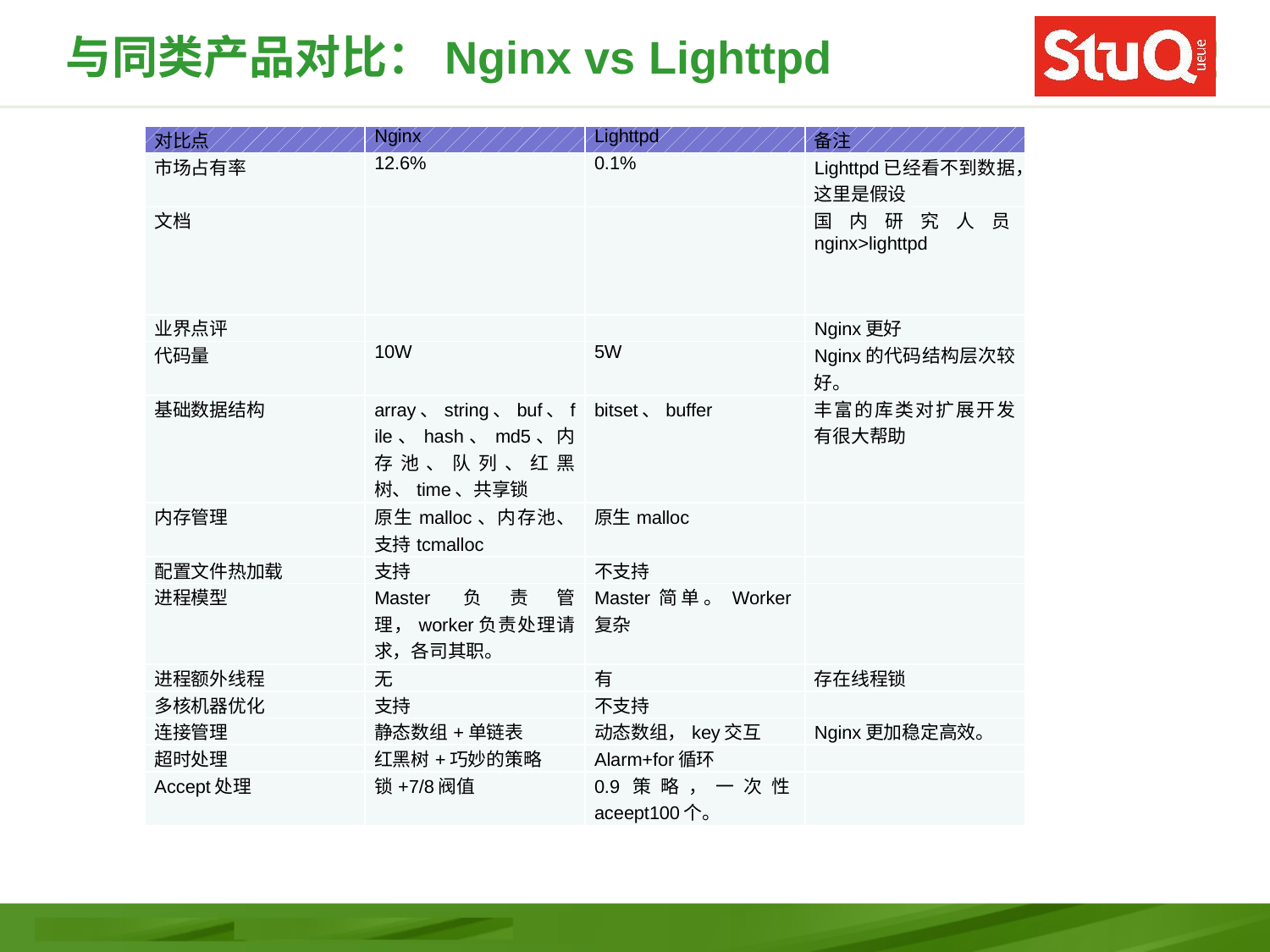

# 与同类产品对比：Nginx vs Lighttpd

| 对比点 | Nginx | Lighttpd | 备注 |
| --- | --- | --- | --- |
| 市场占有率 | 12.6% | 0.1% | Lighttpd已经看不到数据，这里是假设 |
| 文档 |  |  | 国内研究人员nginx>lighttpd |
| 业界点评 |  |  | Nginx更好 |
| 代码量 | 10W | 5W | Nginx的代码结构层次较好。 |
| 基础数据结构 | array、string、buf、file、hash、md5、内存池、队列、红黑树、time、共享锁 | bitset、buffer | 丰富的库类对扩展开发有很大帮助 |
| 内存管理 | 原生malloc、内存池、支持tcmalloc | 原生malloc |  |
| 配置文件热加载 | 支持 | 不支持 |  |
| 进程模型 | Master负责管理，worker负责处理请求，各司其职。 | Master简单。Worker复杂 |  |
| 进程额外线程 | 无 | 有 | 存在线程锁 |
| 多核机器优化 | 支持 | 不支持 |  |
| 连接管理 | 静态数组+单链表 | 动态数组，key交互 | Nginx更加稳定高效。 |
| 超时处理 | 红黑树+巧妙的策略 | Alarm+for循环 |  |
| Accept处理 | 锁+7/8阀值 | 0.9策略，一次性aceept100个。 |  |